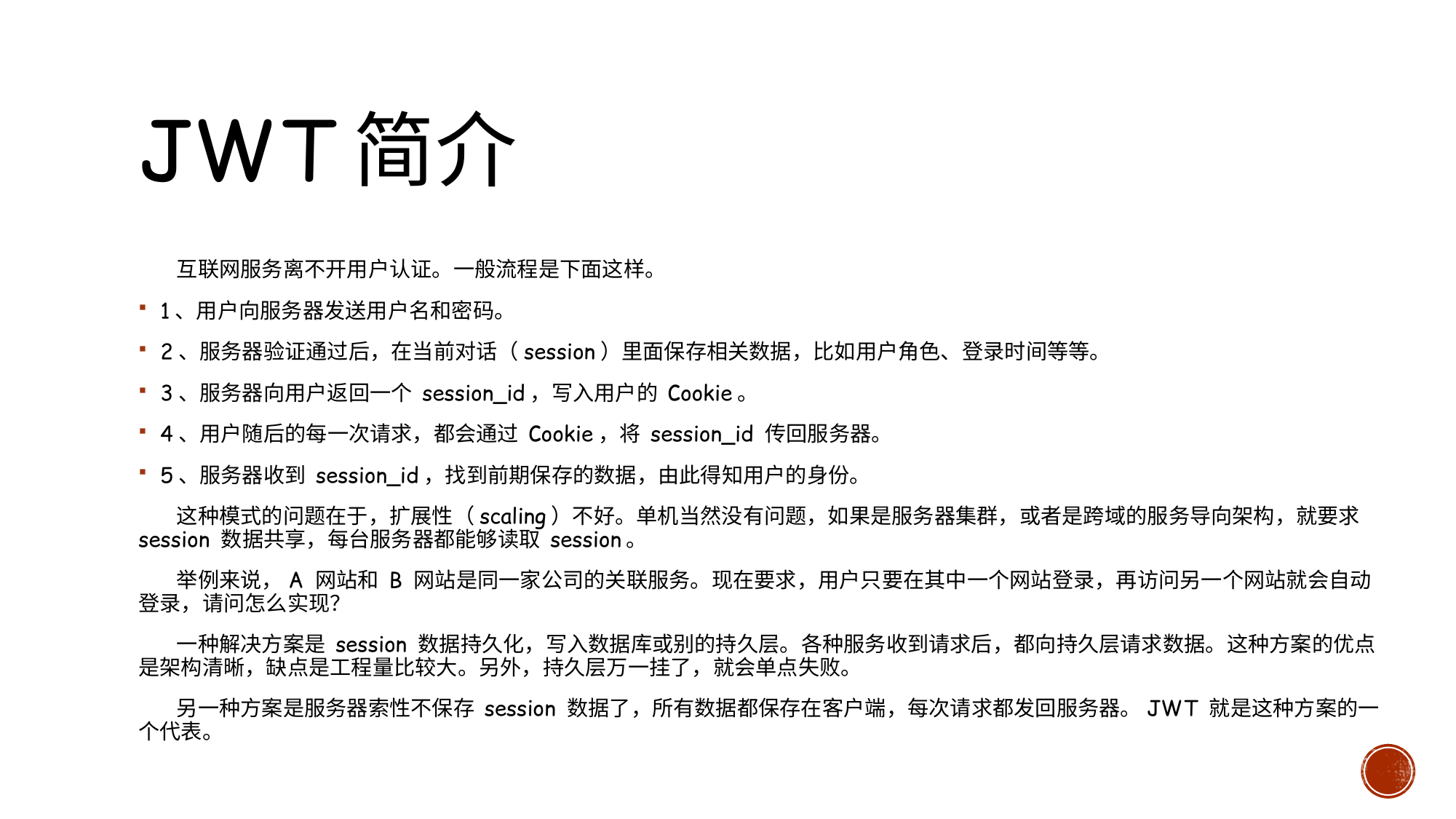

# JWT简介
       互联网服务离不开用户认证。一般流程是下面这样。
1、用户向服务器发送用户名和密码。
2、服务器验证通过后，在当前对话（session）里面保存相关数据，比如用户角色、登录时间等等。
3、服务器向用户返回一个 session_id，写入用户的 Cookie。
4、用户随后的每一次请求，都会通过 Cookie，将 session_id 传回服务器。
5、服务器收到 session_id，找到前期保存的数据，由此得知用户的身份。
       这种模式的问题在于，扩展性（scaling）不好。单机当然没有问题，如果是服务器集群，或者是跨域的服务导向架构，就要求 session 数据共享，每台服务器都能够读取 session。
       举例来说，A 网站和 B 网站是同一家公司的关联服务。现在要求，用户只要在其中一个网站登录，再访问另一个网站就会自动登录，请问怎么实现？
       一种解决方案是 session 数据持久化，写入数据库或别的持久层。各种服务收到请求后，都向持久层请求数据。这种方案的优点是架构清晰，缺点是工程量比较大。另外，持久层万一挂了，就会单点失败。
       另一种方案是服务器索性不保存 session 数据了，所有数据都保存在客户端，每次请求都发回服务器。JWT 就是这种方案的一个代表。